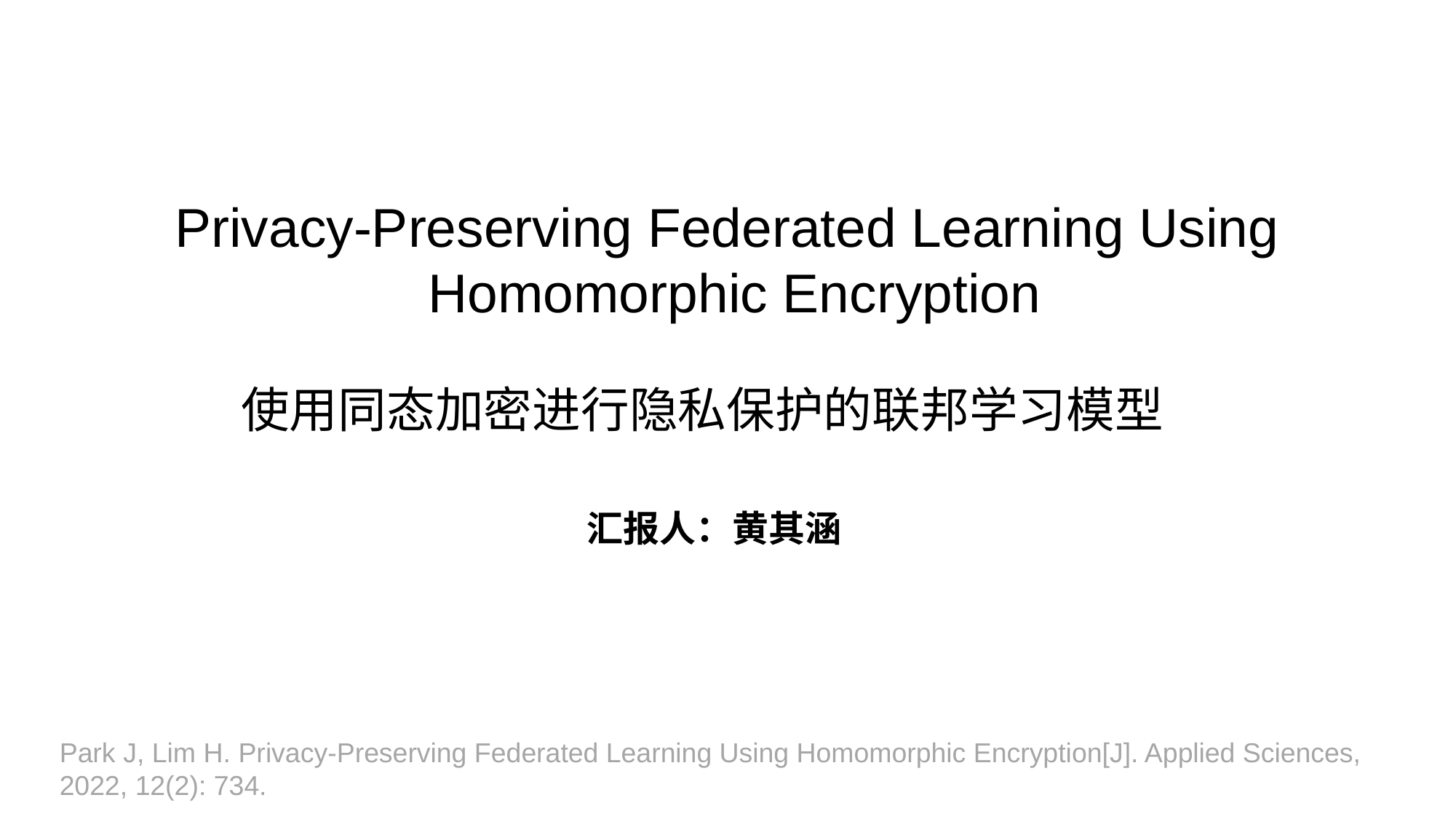

Privacy-Preserving Federated Learning Using
Homomorphic Encryption
使用同态加密进行隐私保护的联邦学习模型
汇报人：黄其涵
Park J, Lim H. Privacy-Preserving Federated Learning Using Homomorphic Encryption[J]. Applied Sciences, 2022, 12(2): 734.